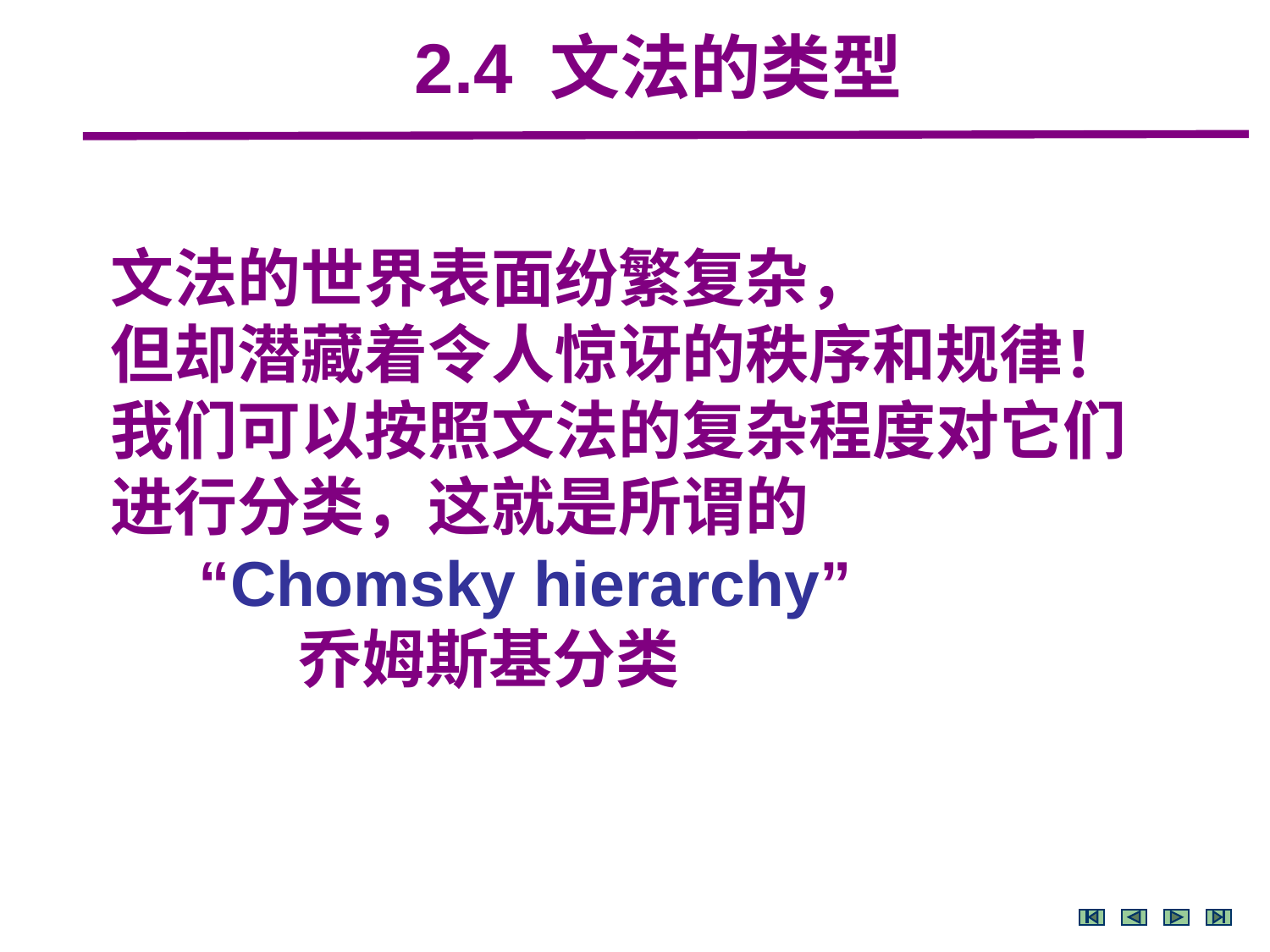

2.4 文法的类型
文法的世界表面纷繁复杂，
但却潜藏着令人惊讶的秩序和规律！
我们可以按照文法的复杂程度对它们进行分类，这就是所谓的
     “Chomsky hierarchy”
            乔姆斯基分类